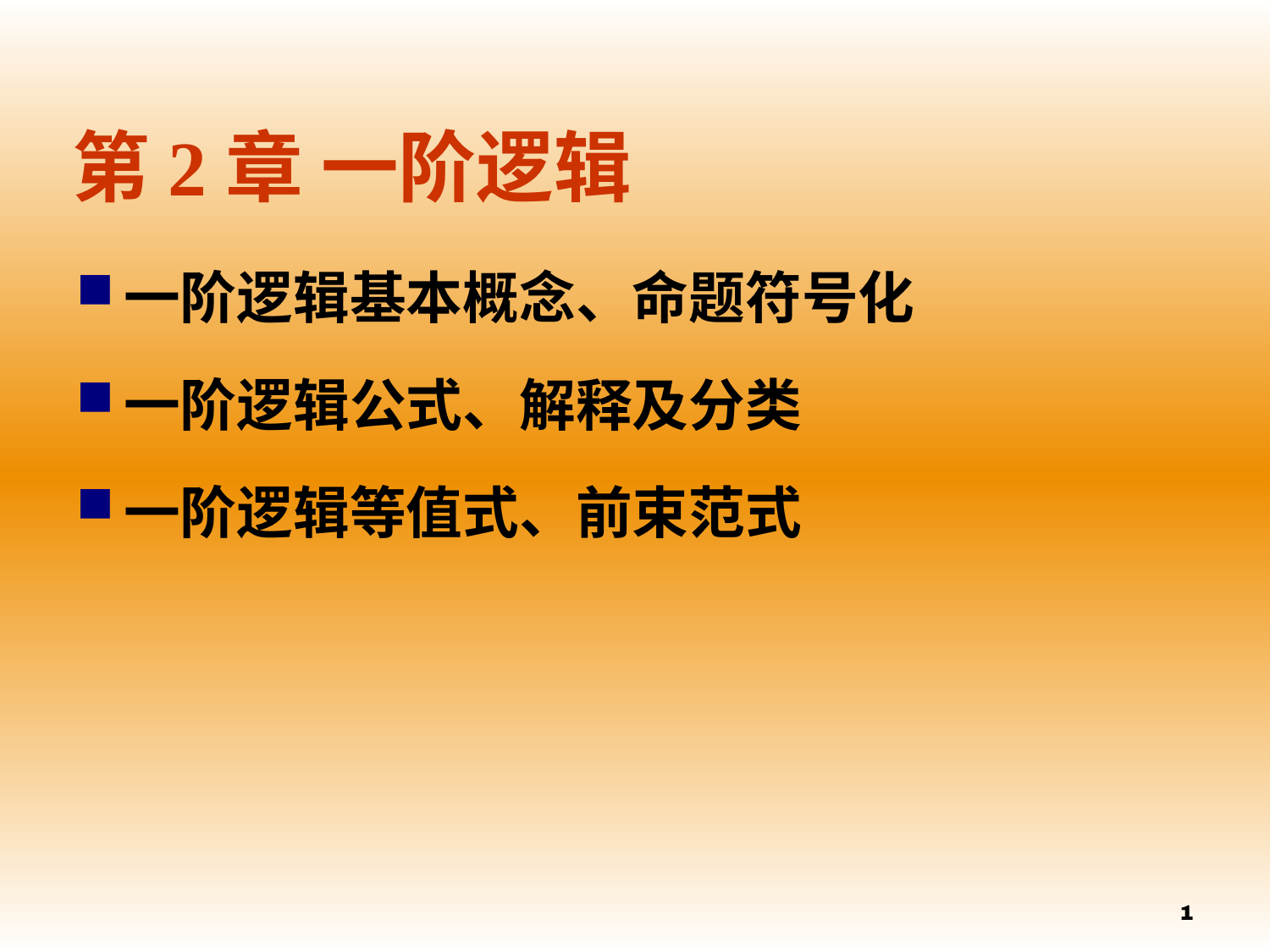

# 第2章 一阶逻辑
一阶逻辑基本概念、命题符号化
一阶逻辑公式、解释及分类
一阶逻辑等值式、前束范式

1